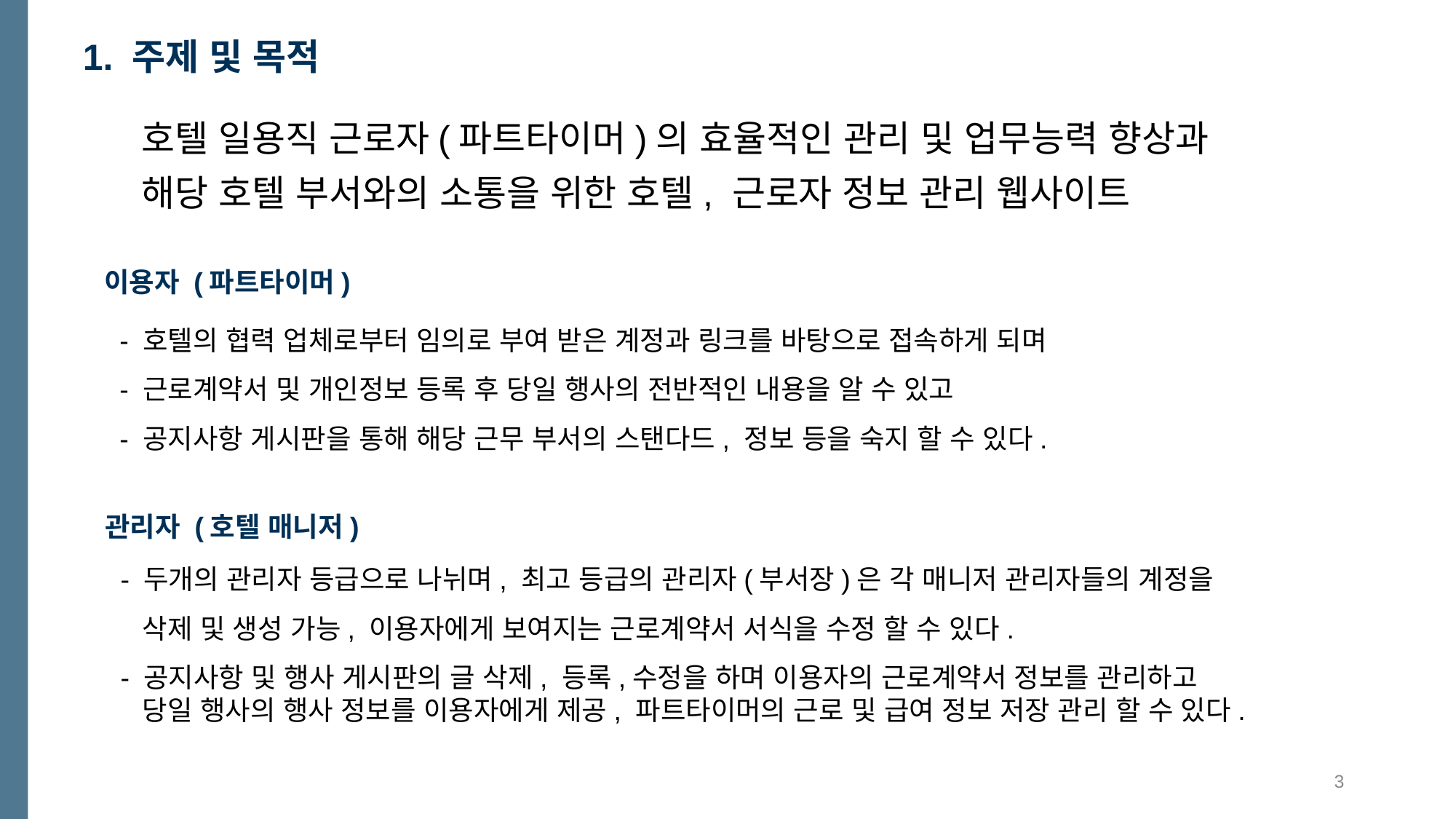

1. 주제 및 목적
호텔 일용직 근로자(파트타이머)의 효율적인 관리 및 업무능력 향상과
해당 호텔 부서와의 소통을 위한 호텔, 근로자 정보 관리 웹사이트

이용자 (파트타이머)

  - 호텔의 협력 업체로부터 임의로 부여 받은 계정과 링크를 바탕으로 접속하게 되며
  - 근로계약서 및 개인정보 등록 후 당일 행사의 전반적인 내용을 알 수 있고
  - 공지사항 게시판을 통해 해당 근무 부서의 스탠다드, 정보 등을 숙지 할 수 있다.

관리자 (호텔 매니저)

  - 두개의 관리자 등급으로 나뉘며, 최고 등급의 관리자(부서장)은 각 매니저 관리자들의 계정을
    삭제 및 생성 가능, 이용자에게 보여지는 근로계약서 서식을 수정 할 수 있다.
  - 공지사항 및 행사 게시판의 글 삭제, 등록,수정을 하며 이용자의 근로계약서 정보를 관리하고
    당일 행사의 행사 정보를 이용자에게 제공, 파트타이머의 근로 및 급여 정보 저장 관리 할 수 있다.

3